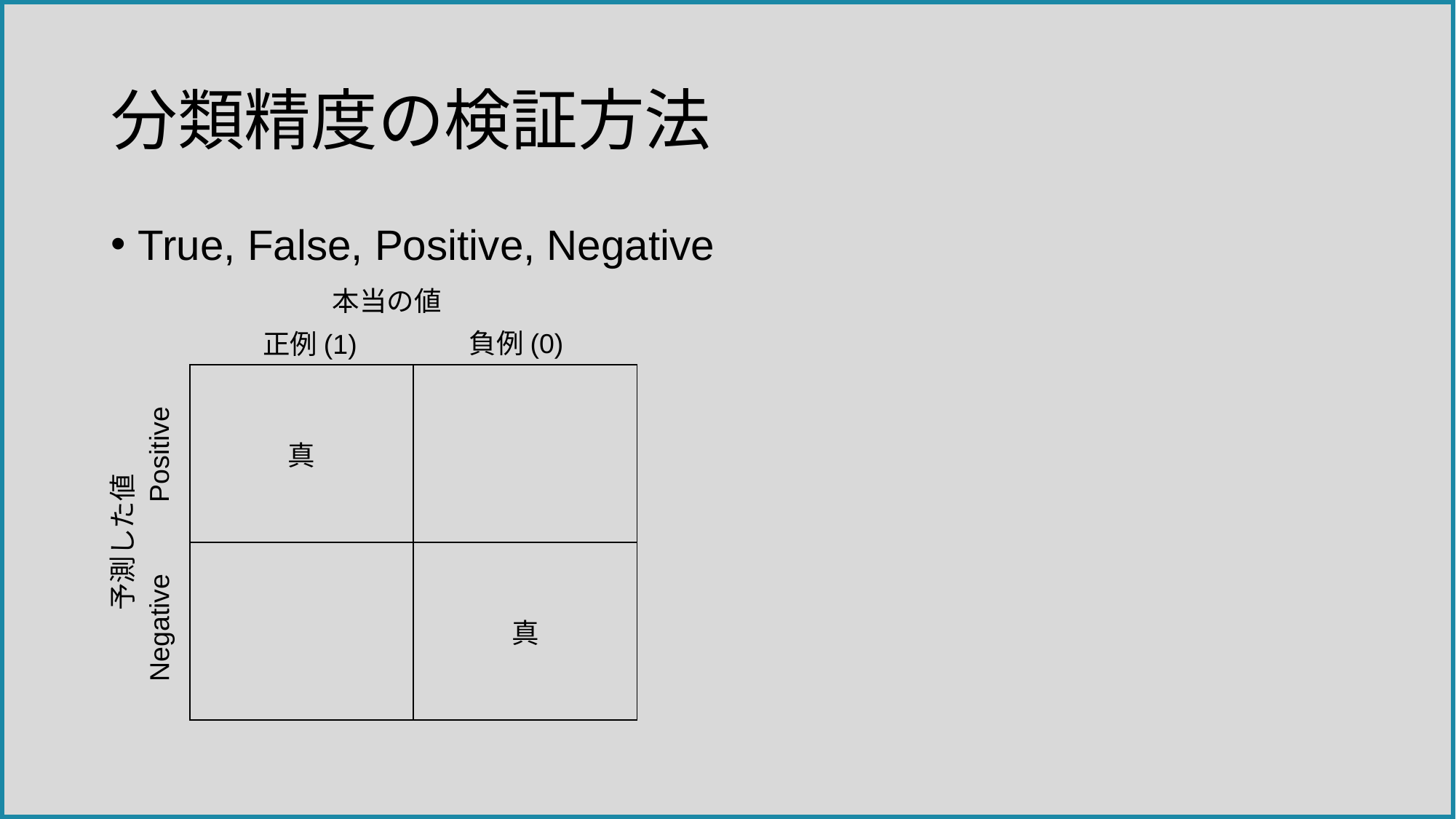

# 分類精度の検証方法
True, False, Positive, Negative
本当の値
負例(0)
正例(1)
| 真 |  |
| --- | --- |
|  | 真 |

Positive
予測した値
Negative